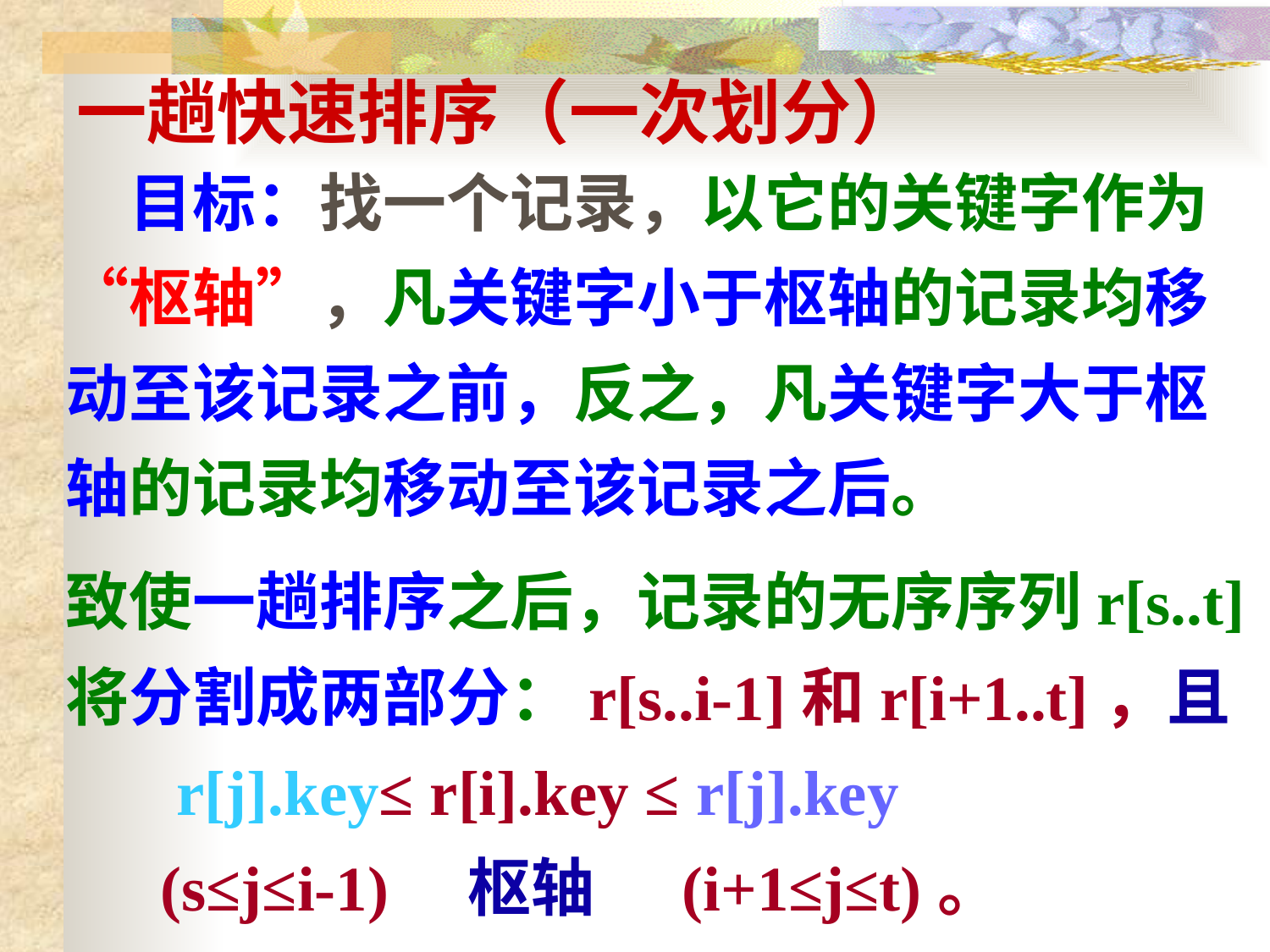

一趟快速排序（一次划分）
　目标：找一个记录，以它的关键字作为“枢轴”，凡关键字小于枢轴的记录均移动至该记录之前，反之，凡关键字大于枢轴的记录均移动至该记录之后。
致使一趟排序之后，记录的无序序列r[s..t]将分割成两部分：r[s..i-1]和r[i+1..t]，且
       r[j].key≤ r[i].key ≤ r[j].key
      (s≤j≤i-1)    枢轴     (i+1≤j≤t)。